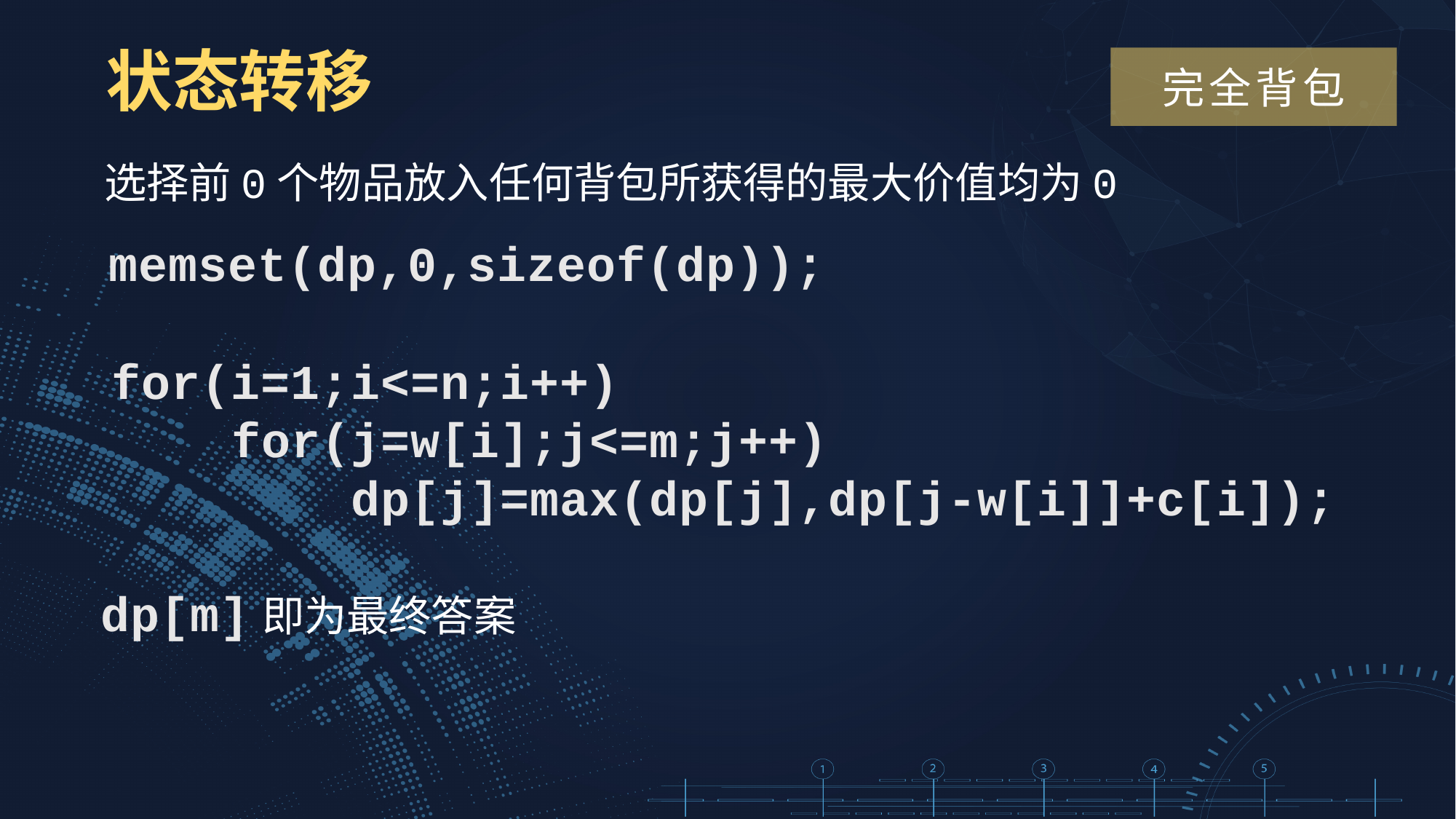

状态转移
完全背包
选择前0个物品放入任何背包所获得的最大价值均为0
memset(dp,0,sizeof(dp));
for(i=1;i<=n;i++)
    for(j=w[i];j<=m;j++)
        dp[j]=max(dp[j],dp[j-w[i]]+c[i]);
dp[m]即为最终答案